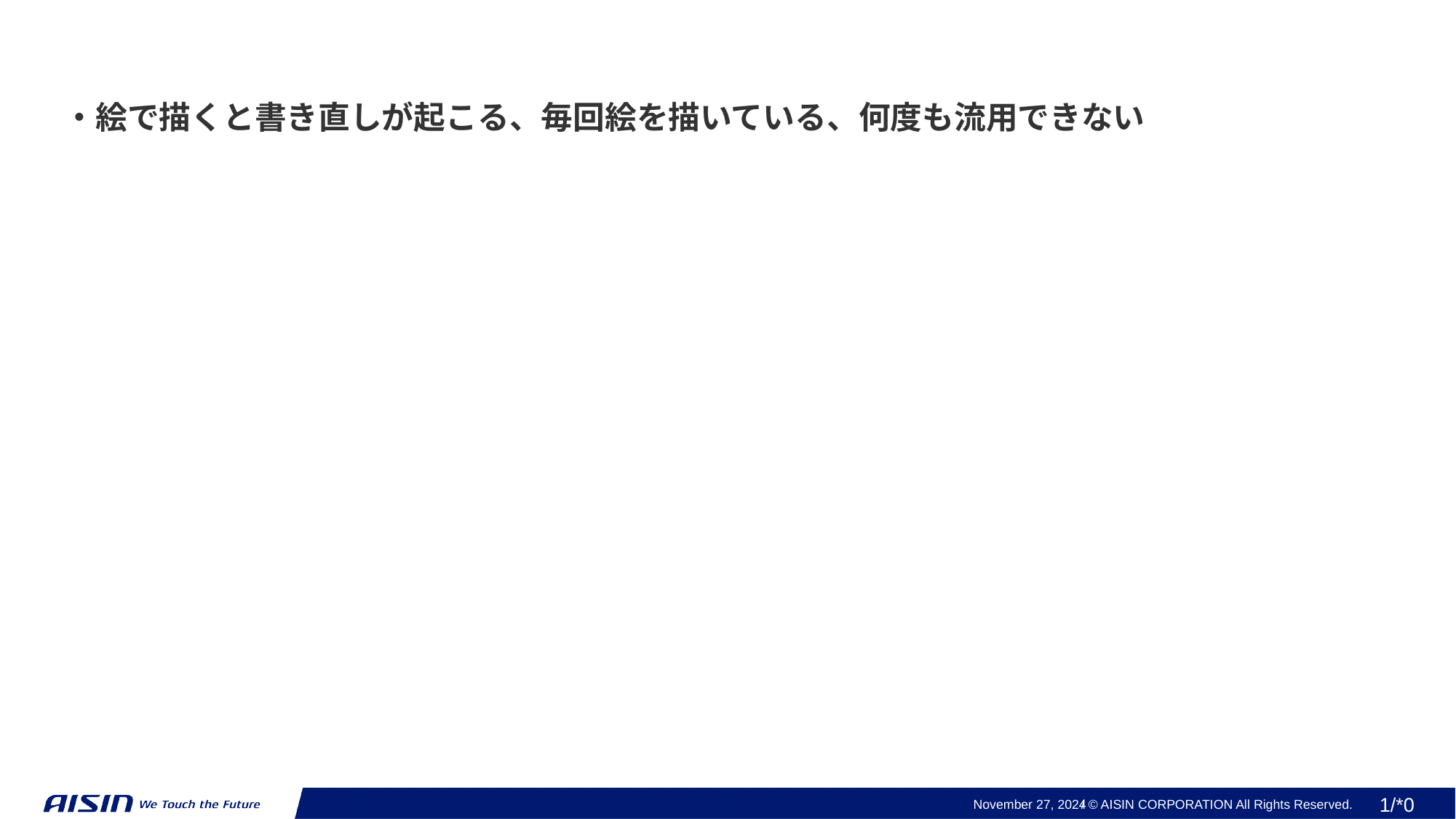

・絵で描くと書き直しが起こる、毎回絵を描いている、何度も流用できない
November 27, 2024